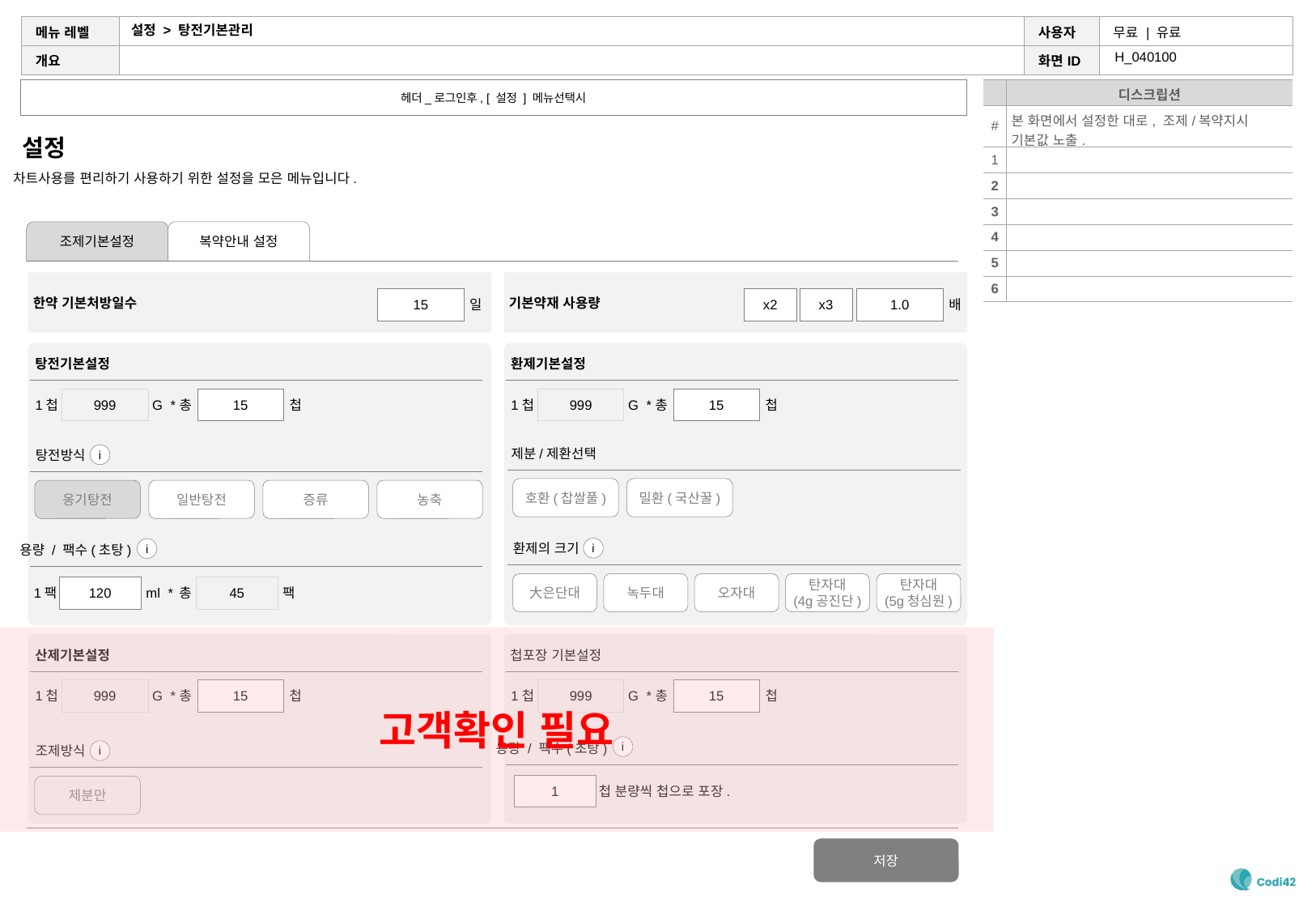

# 설정 > 탕전기본관리
H_040100

헤더_로그인후, [ 설정 ] 메뉴선택시
|  | 디스크립션 |
| --- | --- |
| # | 본 화면에서 설정한 대로, 조제/복약지시 기본값 노출. |
| 1 |  |
| 2 |  |
| 3 |  |
| 4 |  |
| 5 |  |
| 6 |  |
설정
차트사용를 편리하기 사용하기 위한 설정을 모은 메뉴입니다.
조제기본설정
복약안내 설정
한약 기본처방일수
기본약재 사용량
15
x2
x3
1.0
일
배

탕전기본설정
999
15
1첩
G  *
총
첩
환제기본설정
999
15
1첩
G  *
총
첩
i
탕전방식
옹기탕전
일반탕전
증류
농축
제분/제환선택
호환(찹쌀풀)
밀환(국산꿀)
i
환제의 크기
i
용량 / 팩수(초탕)
120
45
1팩
ml  *
총
팩
大은단대
녹두대
오자대
탄자대
(4g공진단)
탄자대
(5g청심원)
고객확인 필요

산제기본설정
999
15
1첩
G  *
총
첩
첩포장 기본설정
999
15
1첩
G  *
총
첩
i
용량 / 팩수(초탕)
1
첩 분량씩 첩으로 포장.
i
조제방식
제분만
저장